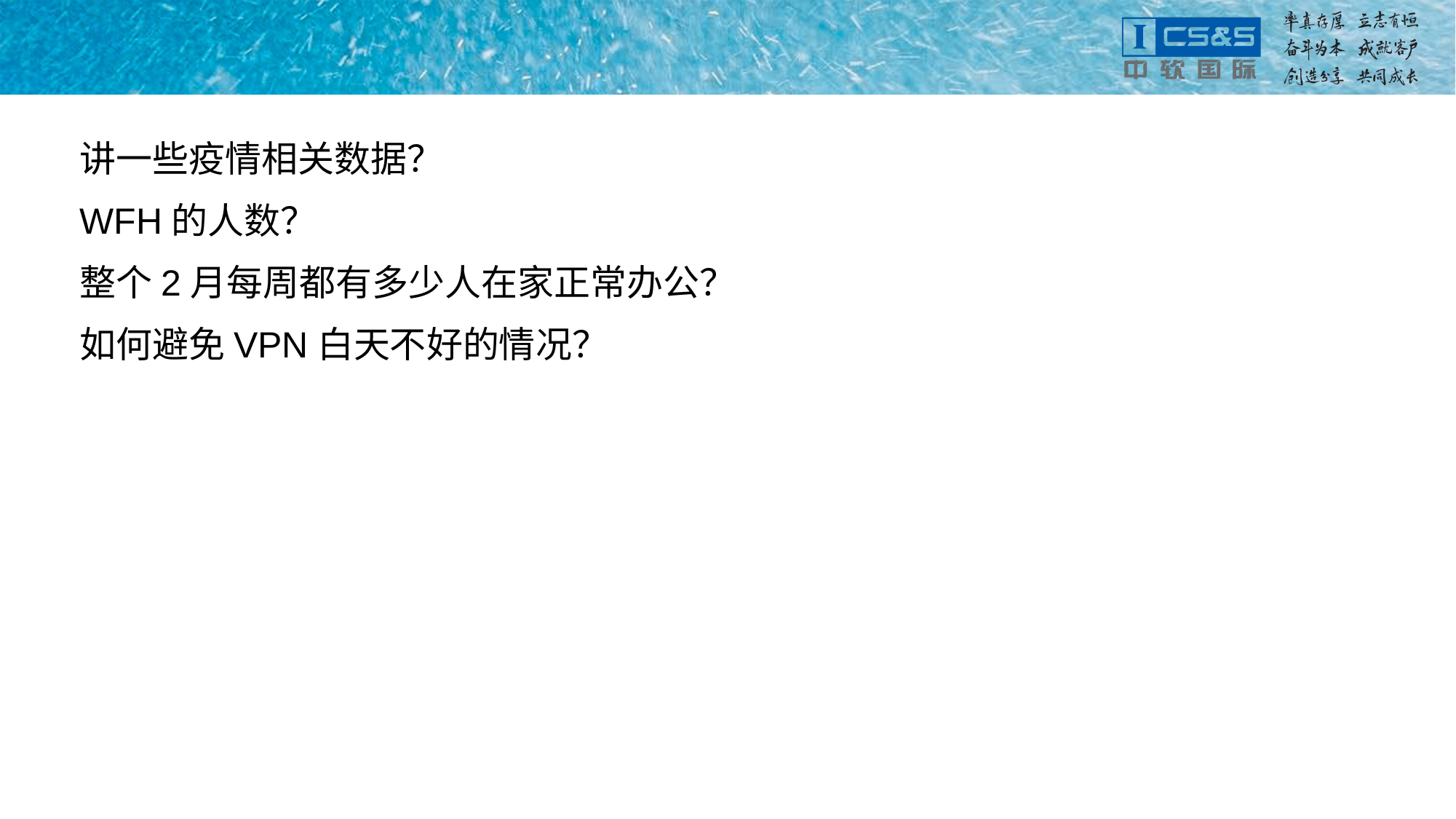

#
讲一些疫情相关数据？
WFH的人数？
整个2月每周都有多少人在家正常办公？
如何避免VPN白天不好的情况？

12